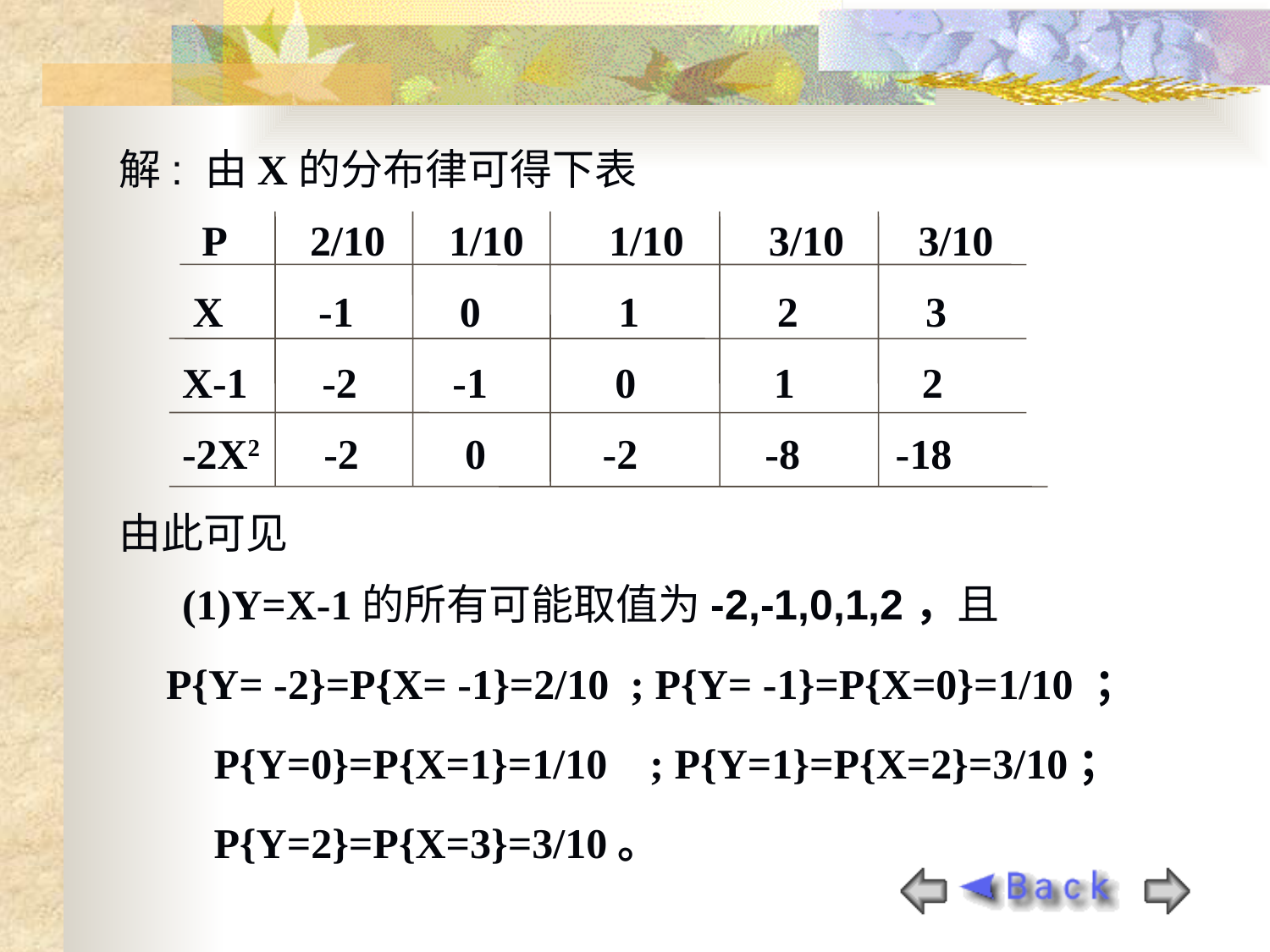

解: 由X的分布律可得下表
 P        2/10      1/10        1/10        3/10       3/10
 X         -1          0             1             2            3
X-1       -2         -1            0             1            2
-2X2      -2          0           -2            -8         -18
由此可见
(1)Y=X-1的所有可能取值为-2,-1,0,1,2，且
    P{Y= -2}=P{X= -1}=2/10  ; P{Y= -1}=P{X=0}=1/10 ；
         P{Y=0}=P{X=1}=1/10    ; P{Y=1}=P{X=2}=3/10；
         P{Y=2}=P{X=3}=3/10。